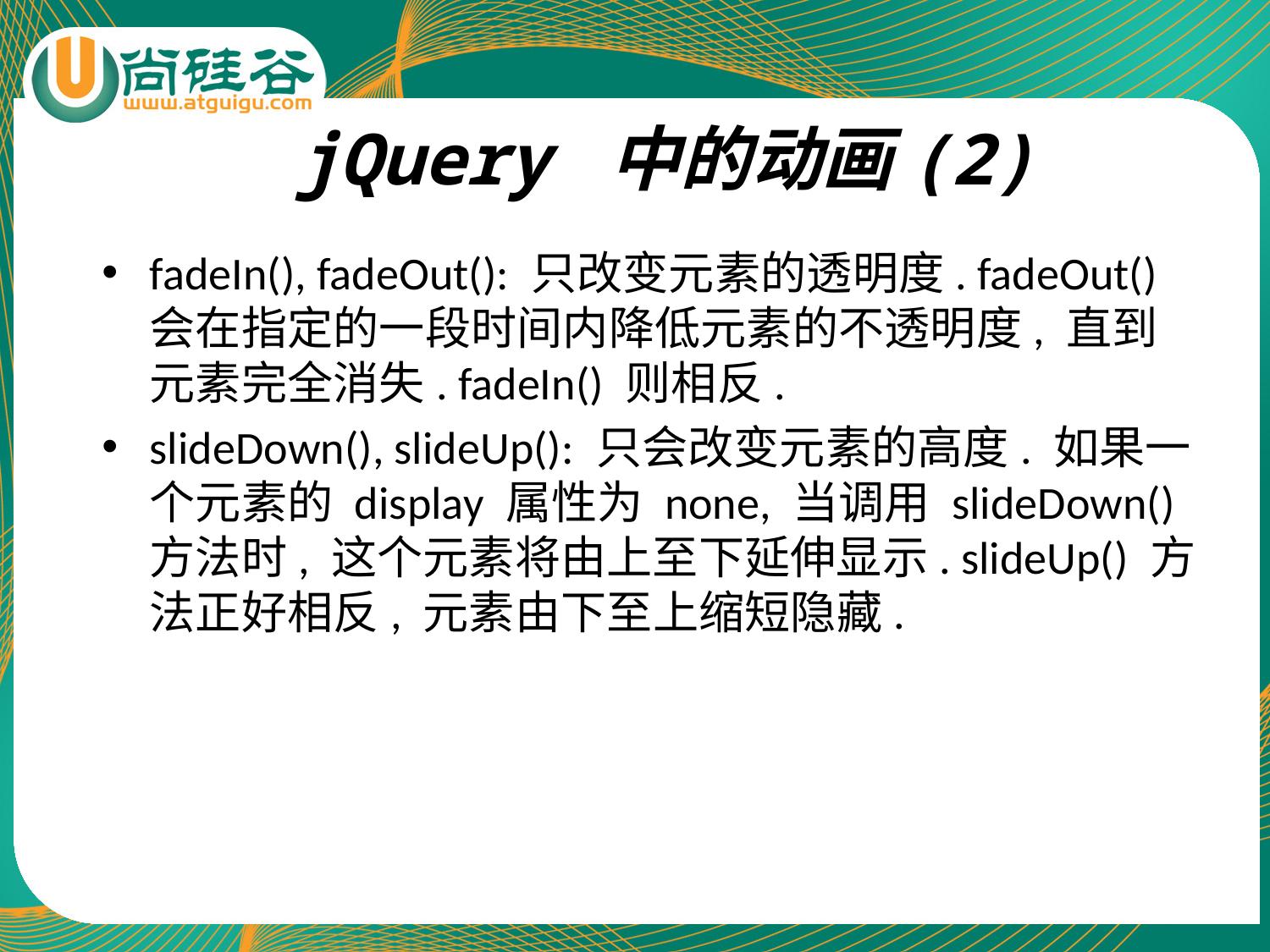

# jQuery 中的动画(2)
fadeIn(), fadeOut(): 只改变元素的透明度. fadeOut() 会在指定的一段时间内降低元素的不透明度, 直到元素完全消失. fadeIn() 则相反.
slideDown(), slideUp(): 只会改变元素的高度. 如果一个元素的 display 属性为 none, 当调用 slideDown() 方法时, 这个元素将由上至下延伸显示. slideUp() 方法正好相反, 元素由下至上缩短隐藏.